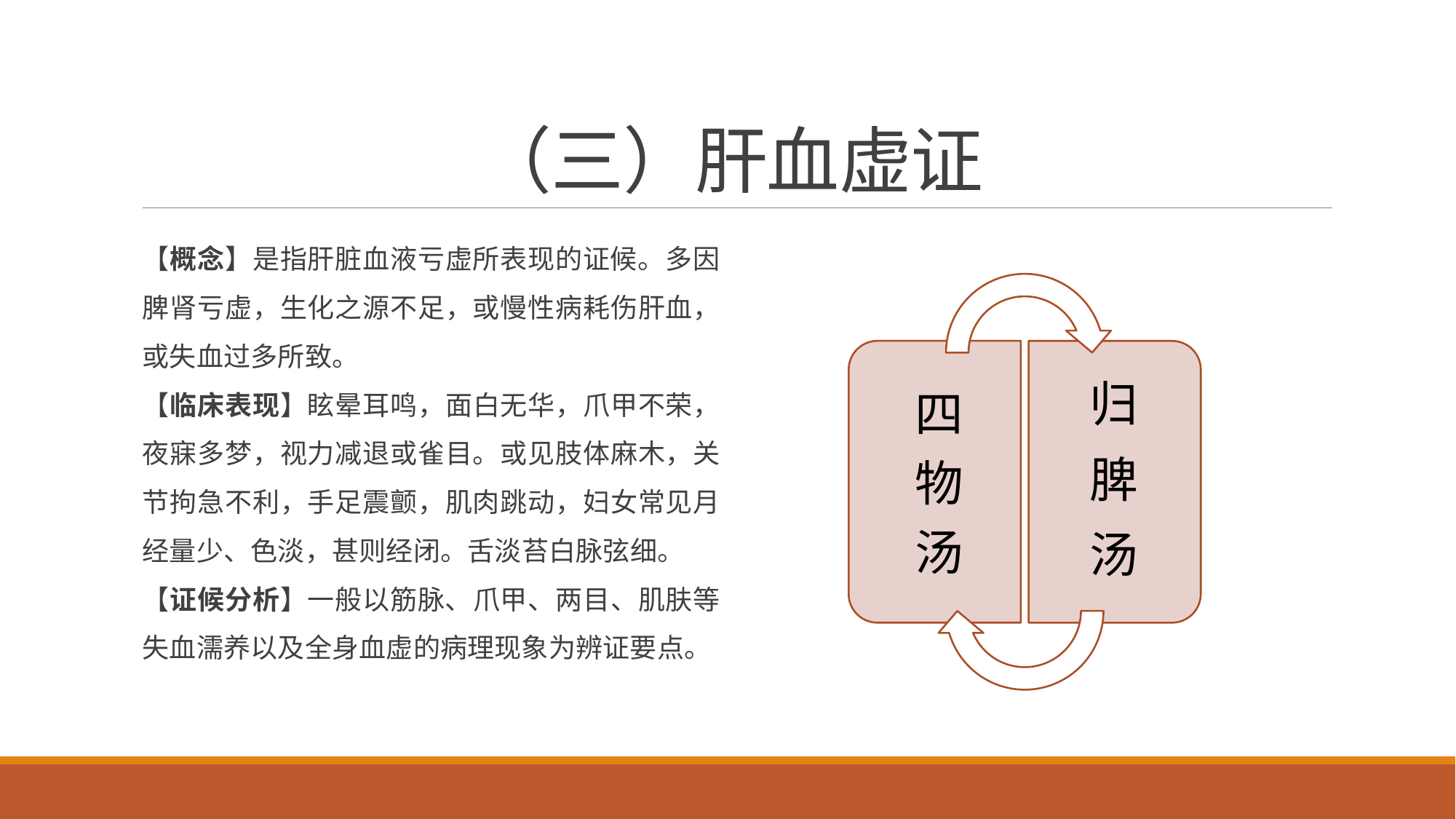

# （三）肝血虚证
【概念】是指肝脏血液亏虚所表现的证候。多因脾肾亏虚，生化之源不足，或慢性病耗伤肝血，或失血过多所致。
【临床表现】眩晕耳鸣，面白无华，爪甲不荣，夜寐多梦，视力减退或雀目。或见肢体麻木，关节拘急不利，手足震颤，肌肉跳动，妇女常见月经量少、色淡，甚则经闭。舌淡苔白脉弦细。
【证候分析】一般以筋脉、爪甲、两目、肌肤等失血濡养以及全身血虚的病理现象为辨证要点。
四
物
汤
归
脾
汤